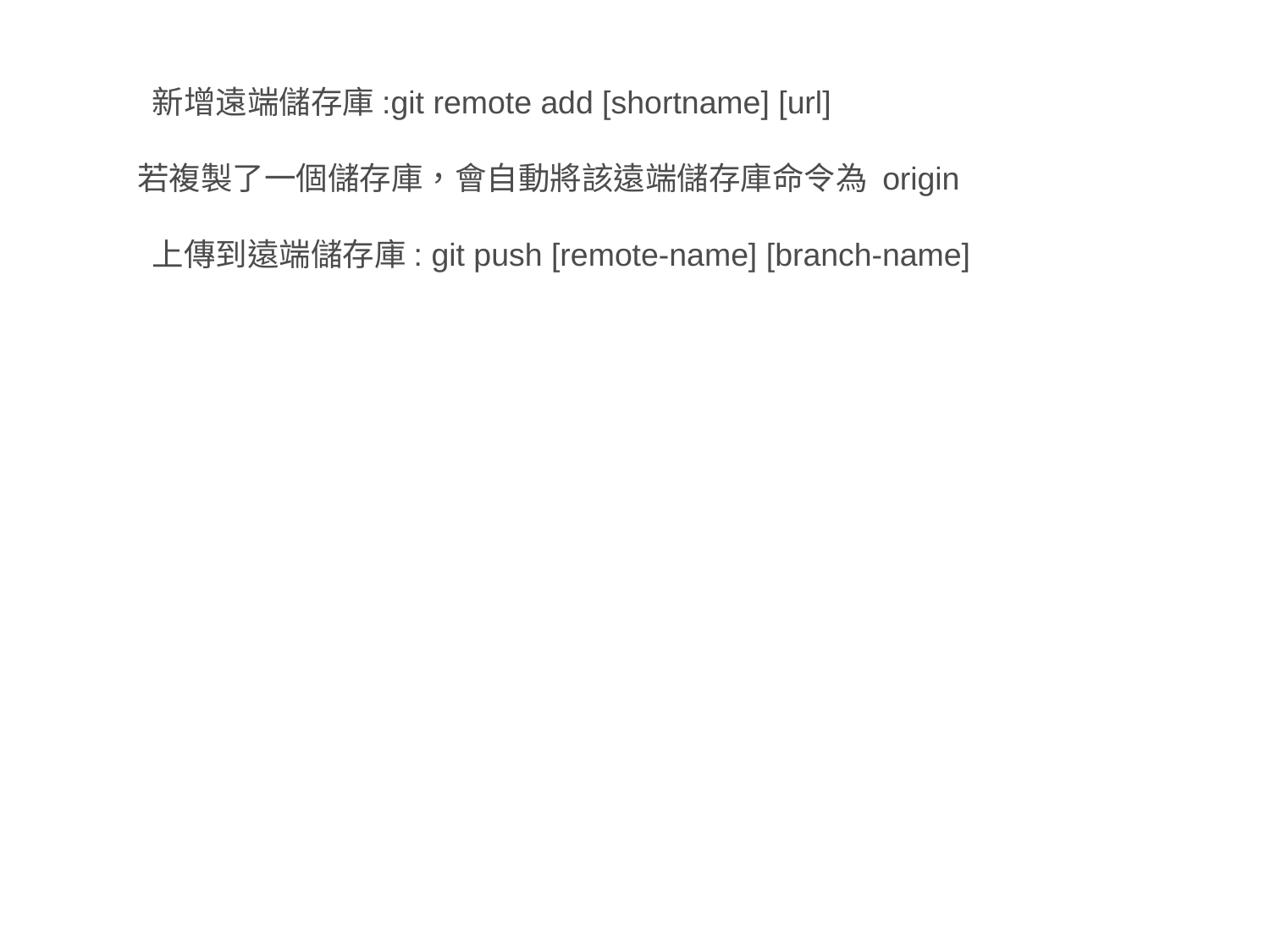

新增遠端儲存庫:git remote add [shortname] [url]

若複製了一個儲存庫，會自動將該遠端儲存庫命令為 origin

 上傳到遠端儲存庫: git push [remote-name] [branch-name]